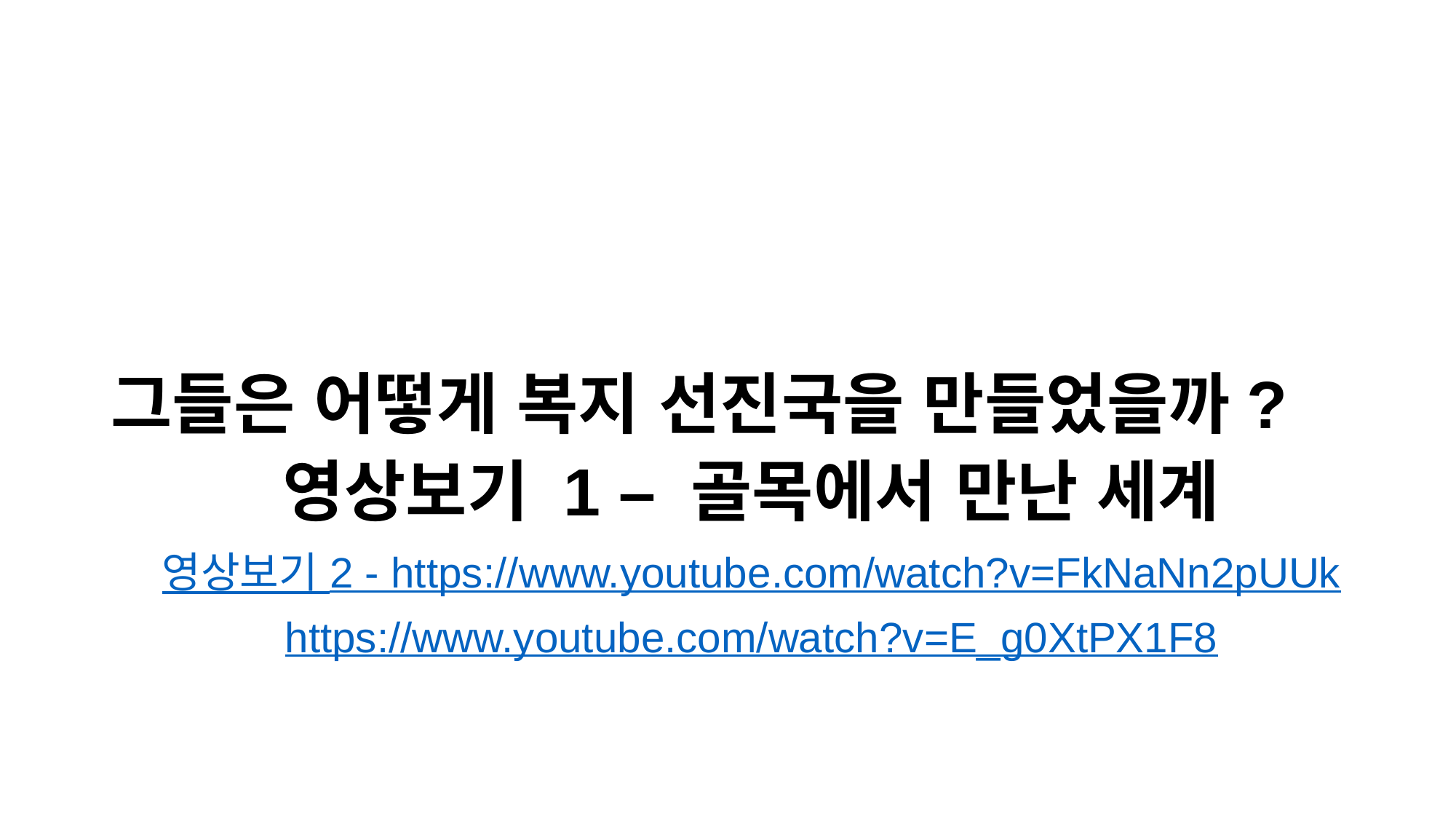

#
그들은 어떻게 복지 선진국을 만들었을까?
영상보기 1 – 골목에서 만난 세계
영상보기 2 - https://www.youtube.com/watch?v=FkNaNn2pUUk
https://www.youtube.com/watch?v=E_g0XtPX1F8